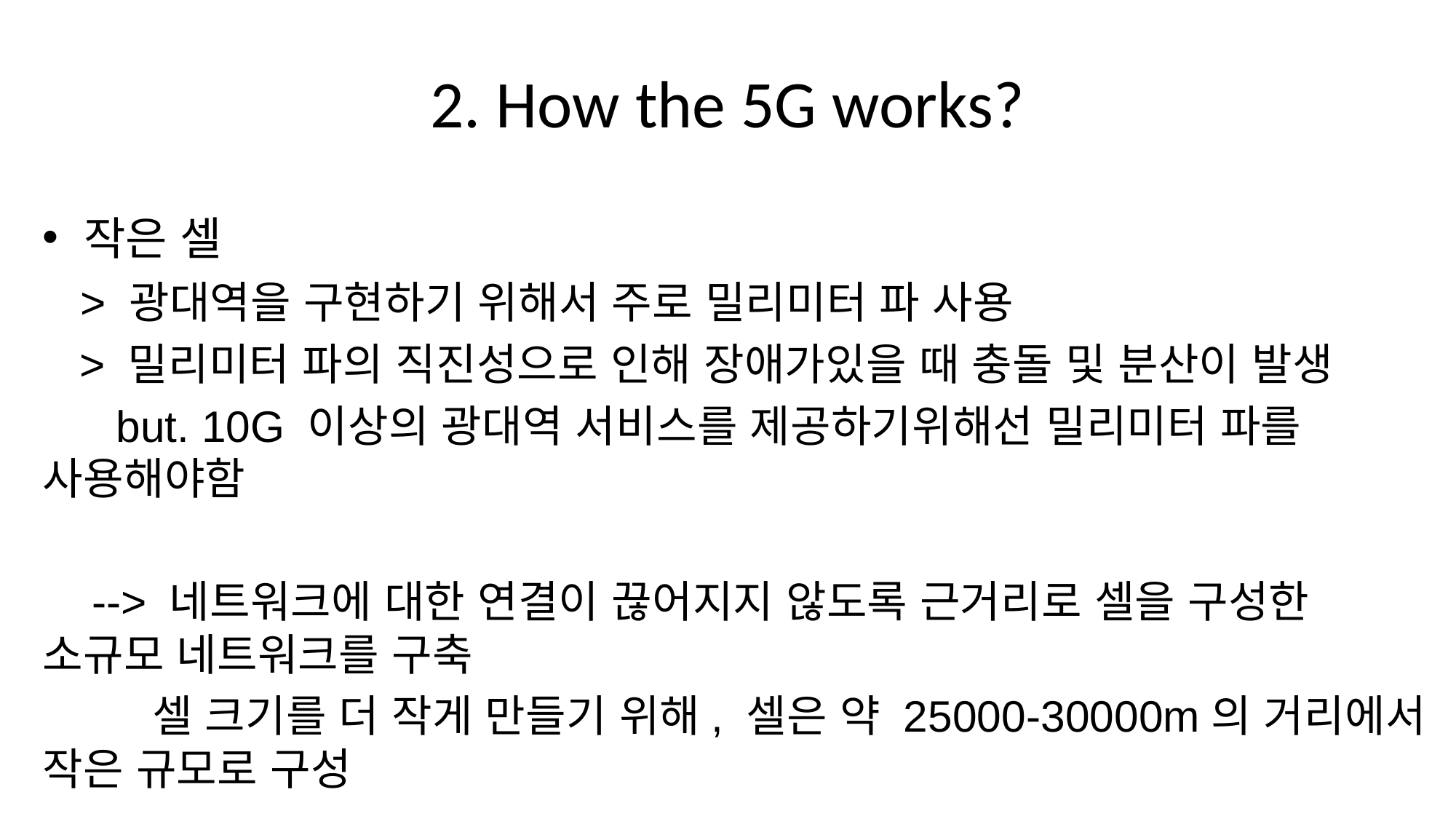

# 2. How the 5G works?
작은 셀
   > 광대역을 구현하기 위해서 주로 밀리미터 파 사용
   > 밀리미터 파의 직진성으로 인해 장애가있을 때 충돌 및 분산이 발생
      but. 10G 이상의 광대역 서비스를 제공하기위해선 밀리미터 파를 사용해야함

    --> 네트워크에 대한 연결이 끊어지지 않도록 근거리로 셀을 구성한 소규모 네트워크를 구축
        셀 크기를 더 작게 만들기 위해, 셀은 약 25000-30000m의 거리에서 작은 규모로 구성